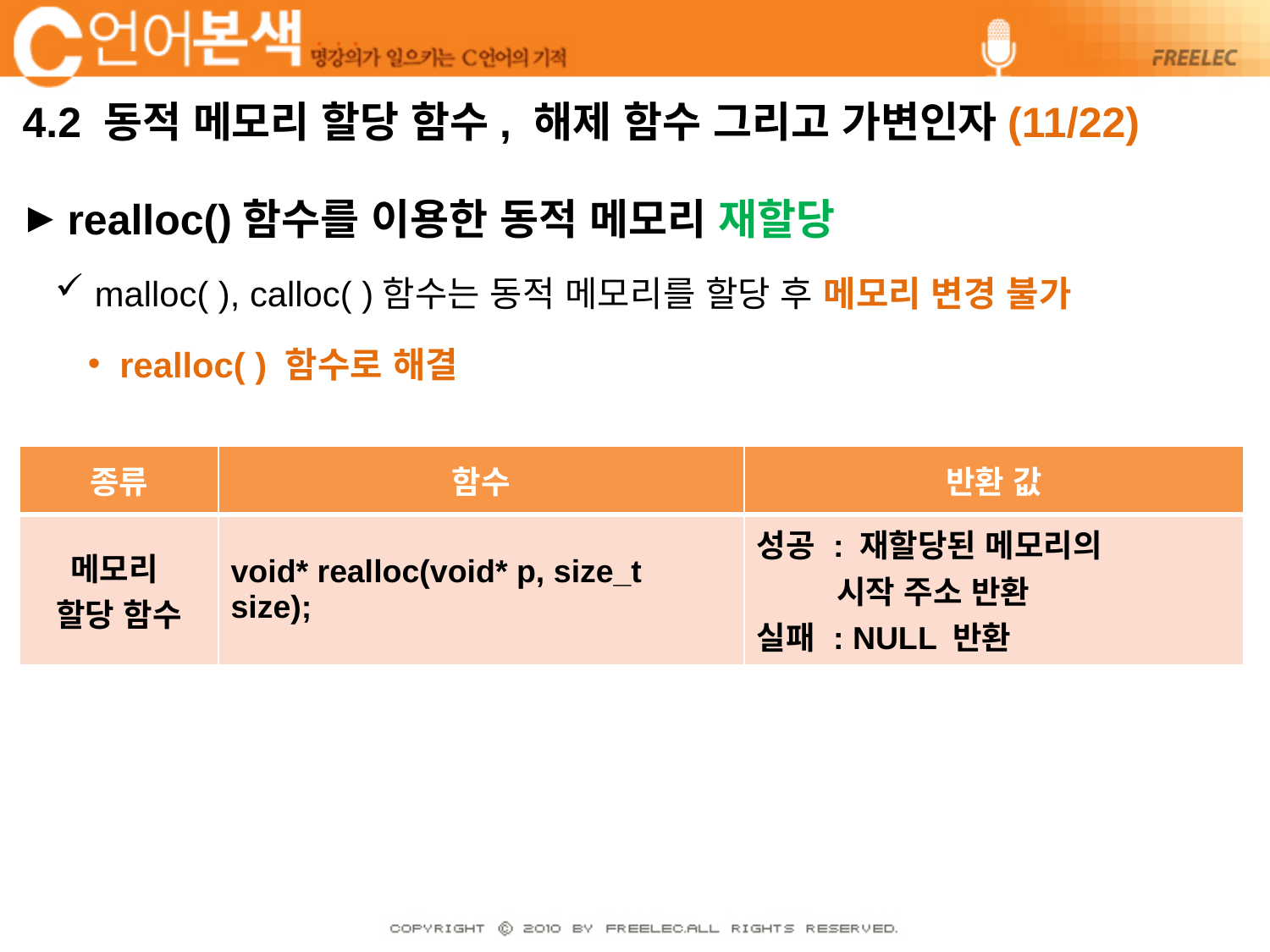

# 4.2 동적 메모리 할당 함수, 해제 함수 그리고 가변인자(11/22)
realloc()함수를 이용한 동적 메모리 재할당
malloc( ), calloc( )함수는 동적 메모리를 할당 후 메모리 변경 불가
realloc( ) 함수로 해결

| 종류 | 함수 | 반환 값 |
| --- | --- | --- |
| 메모리 할당 함수 | void\* realloc(void\* p, size\_t size); | 성공 : 재할당된 메모리의 시작 주소 반환 실패 : NULL 반환 |